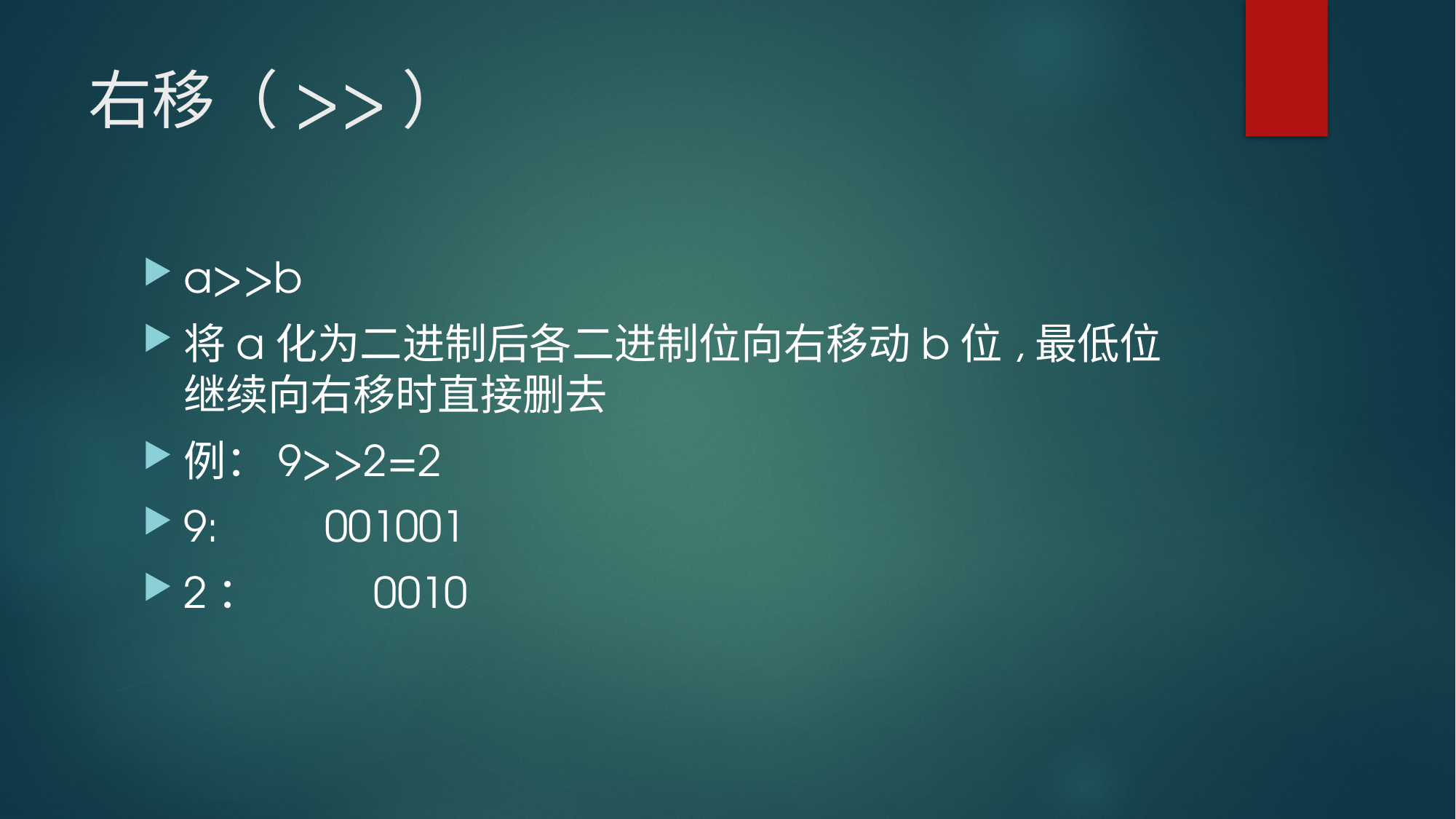

# 右移（>>）
a>>b
将a化为二进制后各二进制位向右移动b位,最低位继续向右移时直接删去
例：9>>2=2
9:         001001
2：           0010